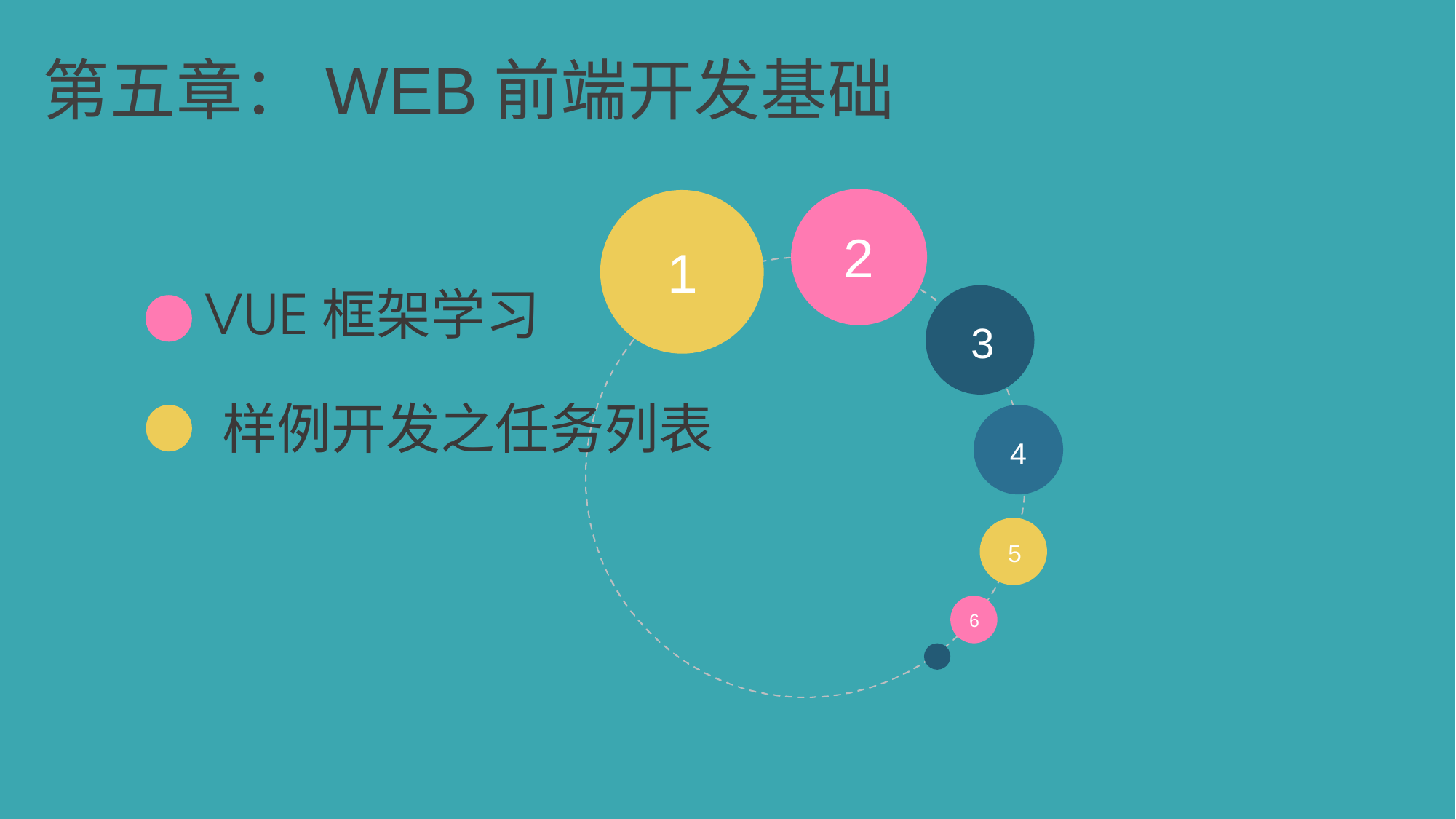

第五章：WEB前端开发基础

2
1

VUE框架学习

3
样例开发之任务列表

4

5

6